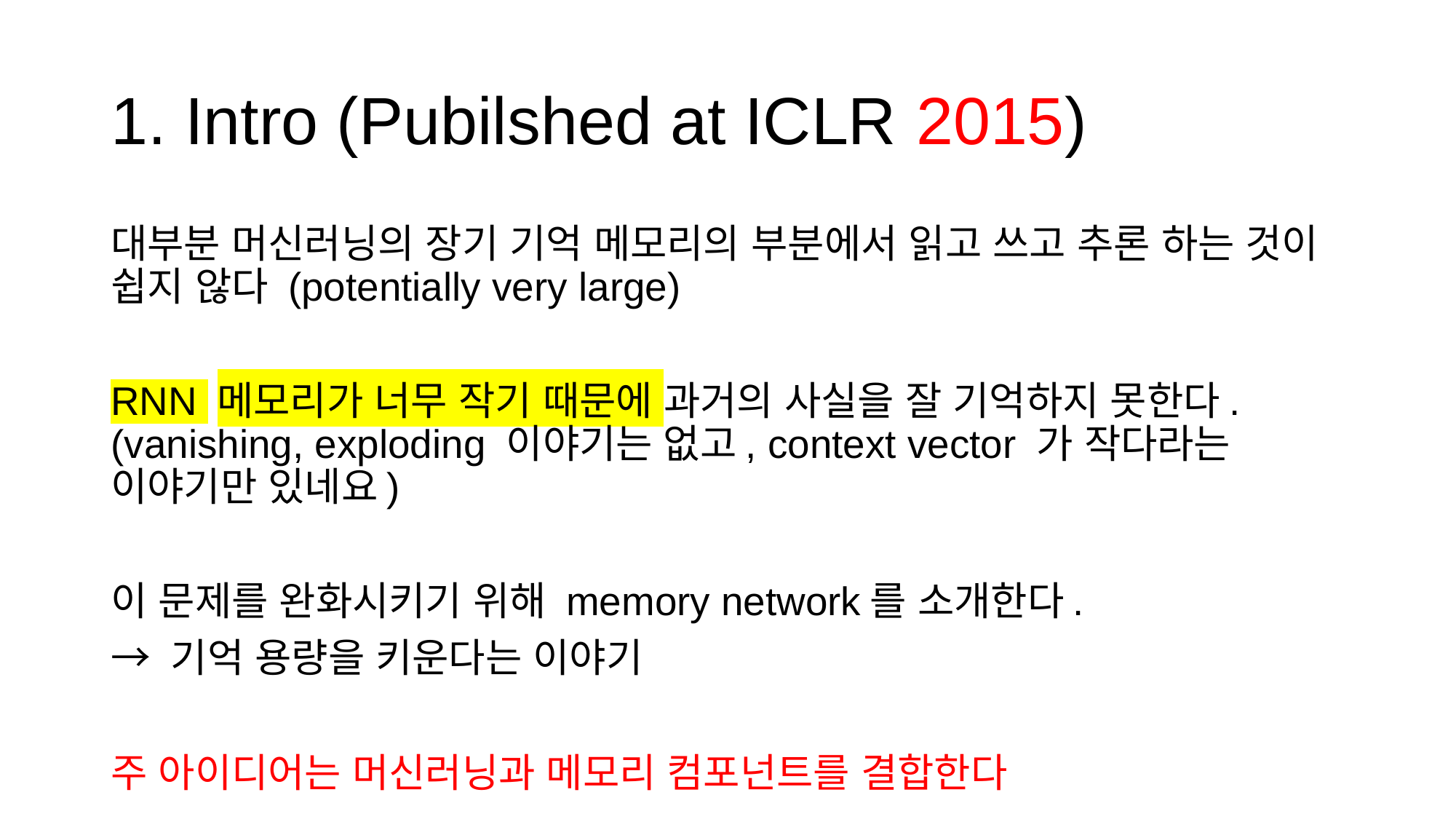

# 1. Intro (Pubilshed at ICLR 2015)
대부분 머신러닝의 장기 기억 메모리의 부분에서 읽고 쓰고 추론 하는 것이 쉽지 않다 (potentially very large)

RNN 메모리가 너무 작기 때문에 과거의 사실을 잘 기억하지 못한다. (vanishing, exploding 이야기는 없고, context vector 가 작다라는 이야기만 있네요)

이 문제를 완화시키기 위해 memory network를 소개한다.
→ 기억 용량을 키운다는 이야기

주 아이디어는 머신러닝과 메모리 컴포넌트를 결합한다